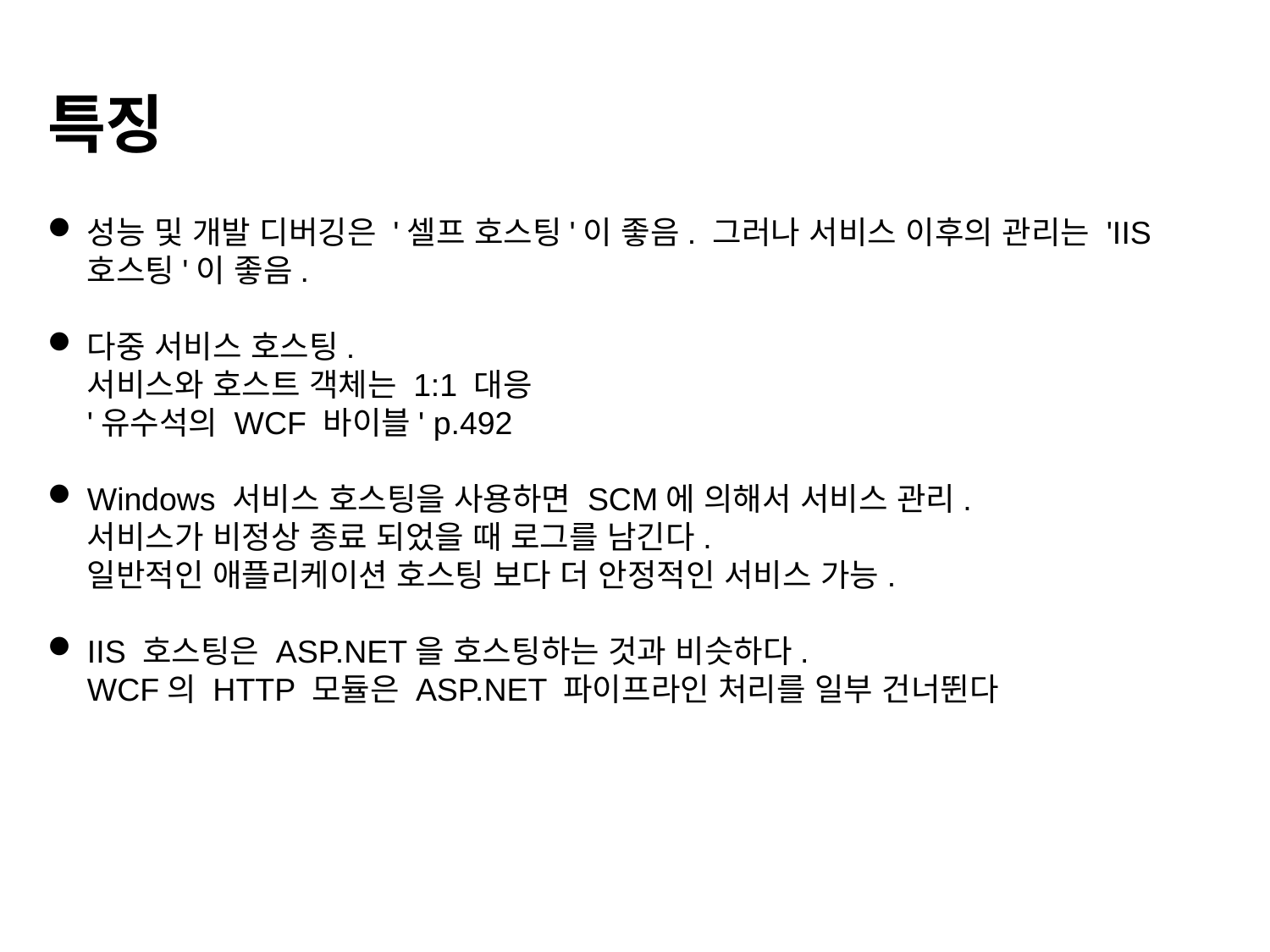

특징
성능 및 개발 디버깅은 '셀프 호스팅'이 좋음. 그러나 서비스 이후의 관리는 'IIS 호스팅'이 좋음.
다중 서비스 호스팅.
서비스와 호스트 객체는 1:1 대응
'유수석의 WCF 바이블' p.492
Windows 서비스 호스팅을 사용하면 SCM에 의해서 서비스 관리.
서비스가 비정상 종료 되었을 때 로그를 남긴다.
일반적인 애플리케이션 호스팅 보다 더 안정적인 서비스 가능.
IIS 호스팅은 ASP.NET을 호스팅하는 것과 비슷하다.
WCF의 HTTP 모듈은 ASP.NET 파이프라인 처리를 일부 건너뛴다